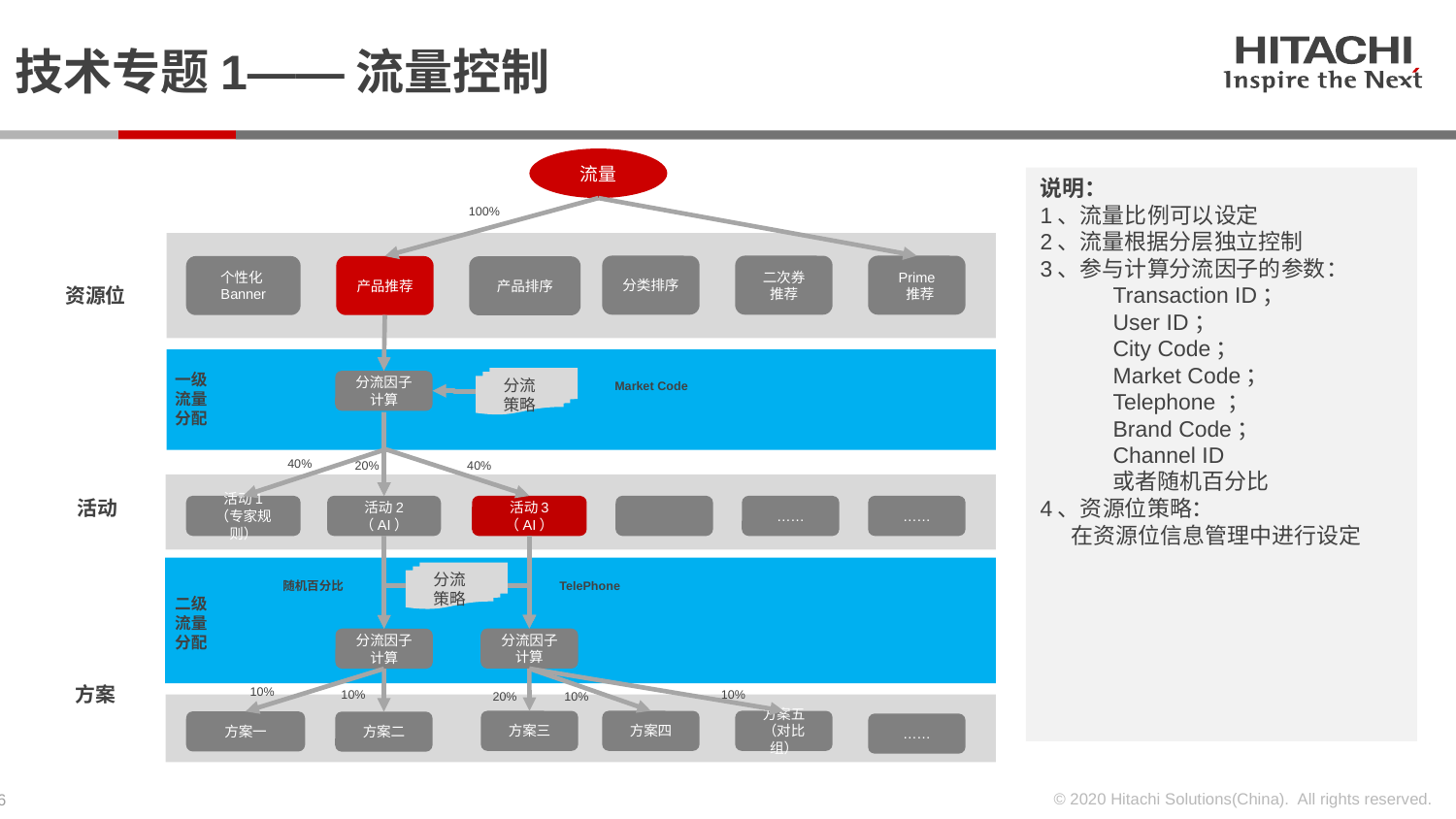

# 技术专题1——流量控制
流量
说明：
1、流量比例可以设定
2、流量根据分层独立控制
3、参与计算分流因子的参数：
Transaction ID；
User ID；
City Code；
Market Code；
Telephone ；
Brand Code；
Channel ID
或者随机百分比
4、资源位策略：
     在资源位信息管理中进行设定

100%

分类排序
二次券
推荐
Prime
 推荐
个性化Banner
产品推荐
产品排序
资源位

一级
流量
分配
分流
策略
分流因子计算
Market Code
40%
40%
20%

活动

……
……
活动1
（专家规则）
活动2
（AI）
活动3
（AI）

分流
策略
随机百分比
TelePhone
二级
流量
分配
分流因子计算
分流因子计算
方案
10%
10%
10%
20%
10%

方案三
方案四
方案五
（对比组）
方案一
方案二
……